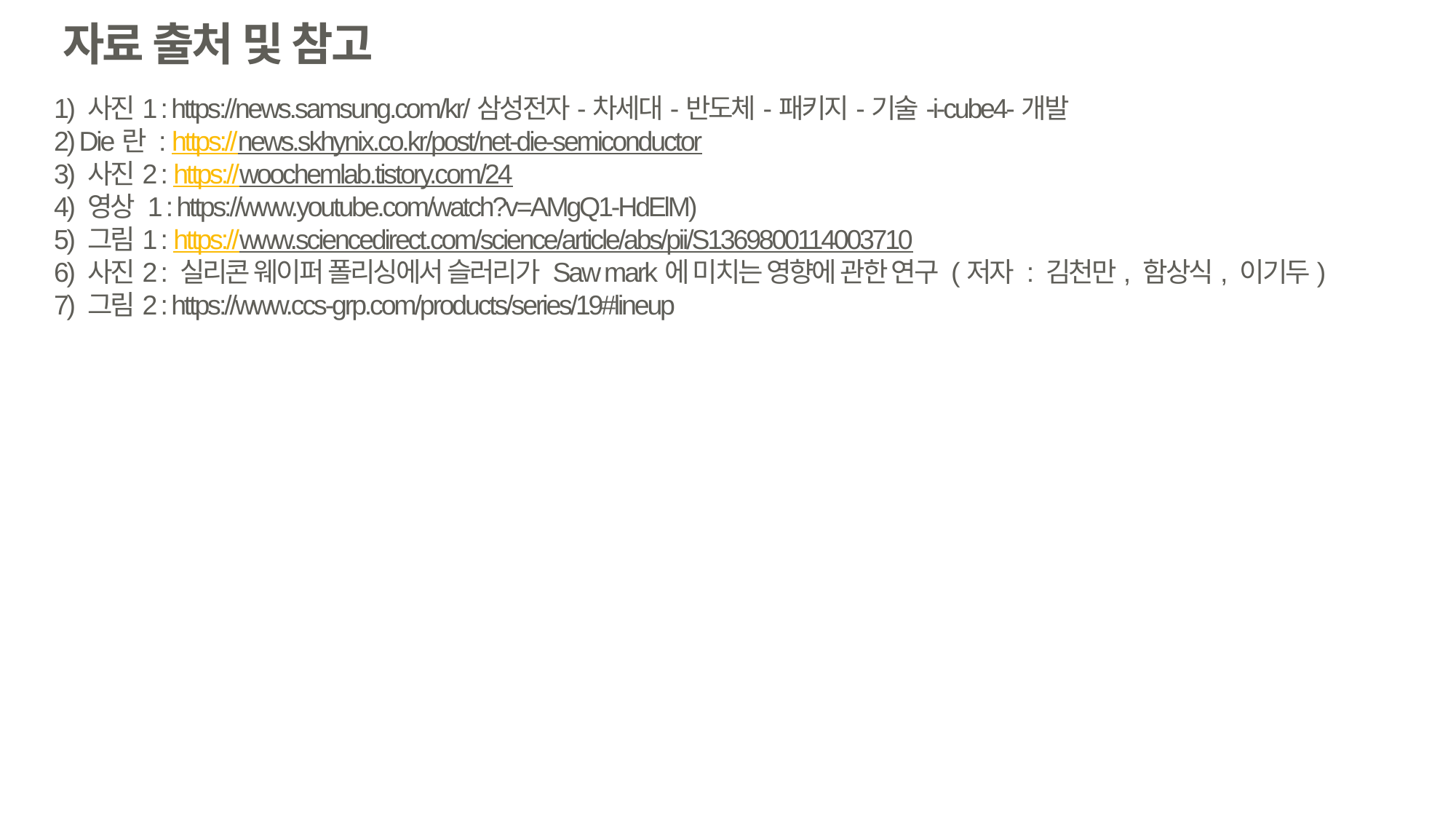

자료 출처 및 참고
1) 사진1 : https://news.samsung.com/kr/삼성전자-차세대-반도체-패키지-기술-i-cube4-개발
2) Die란 : https://news.skhynix.co.kr/post/net-die-semiconductor
3) 사진2 : https://woochemlab.tistory.com/24
4) 영상 1 : https://www.youtube.com/watch?v=AMgQ1-HdElM)
5) 그림1 : https://www.sciencedirect.com/science/article/abs/pii/S1369800114003710
6) 사진2 : 실리콘 웨이퍼 폴리싱에서 슬러리가 Saw mark에 미치는 영향에 관한 연구 (저자 : 김천만, 함상식, 이기두)
7) 그림2 : https://www.ccs-grp.com/products/series/19#lineup